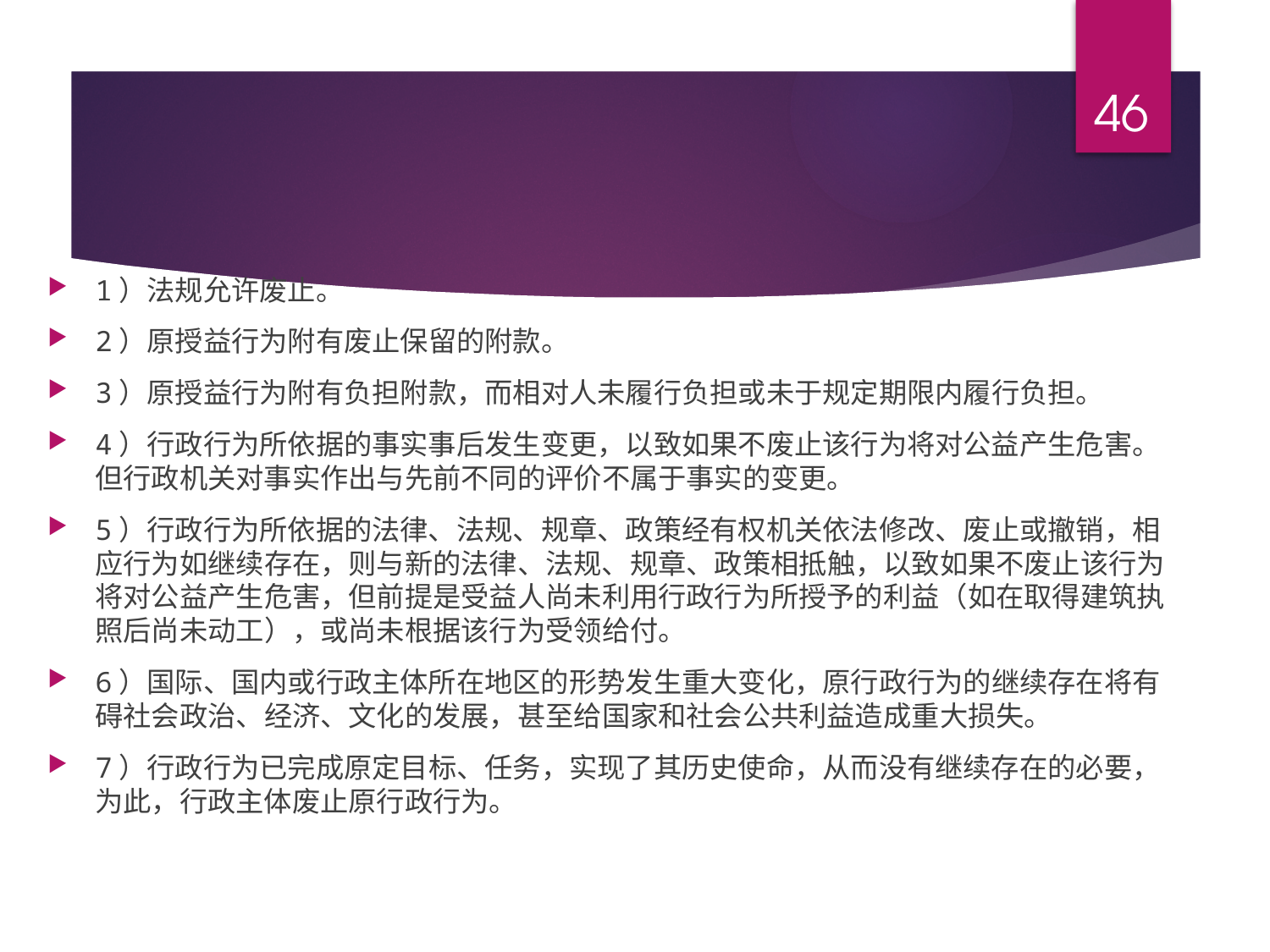

46
#
1）法规允许废止。
2）原授益行为附有废止保留的附款。
3）原授益行为附有负担附款，而相对人未履行负担或未于规定期限内履行负担。
4）行政行为所依据的事实事后发生变更，以致如果不废止该行为将对公益产生危害。但行政机关对事实作出与先前不同的评价不属于事实的变更。
5）行政行为所依据的法律、法规、规章、政策经有权机关依法修改、废止或撤销，相应行为如继续存在，则与新的法律、法规、规章、政策相抵触，以致如果不废止该行为将对公益产生危害，但前提是受益人尚未利用行政行为所授予的利益（如在取得建筑执照后尚未动工），或尚未根据该行为受领给付。
6）国际、国内或行政主体所在地区的形势发生重大变化，原行政行为的继续存在将有碍社会政治、经济、文化的发展，甚至给国家和社会公共利益造成重大损失。
7）行政行为已完成原定目标、任务，实现了其历史使命，从而没有继续存在的必要，为此，行政主体废止原行政行为。